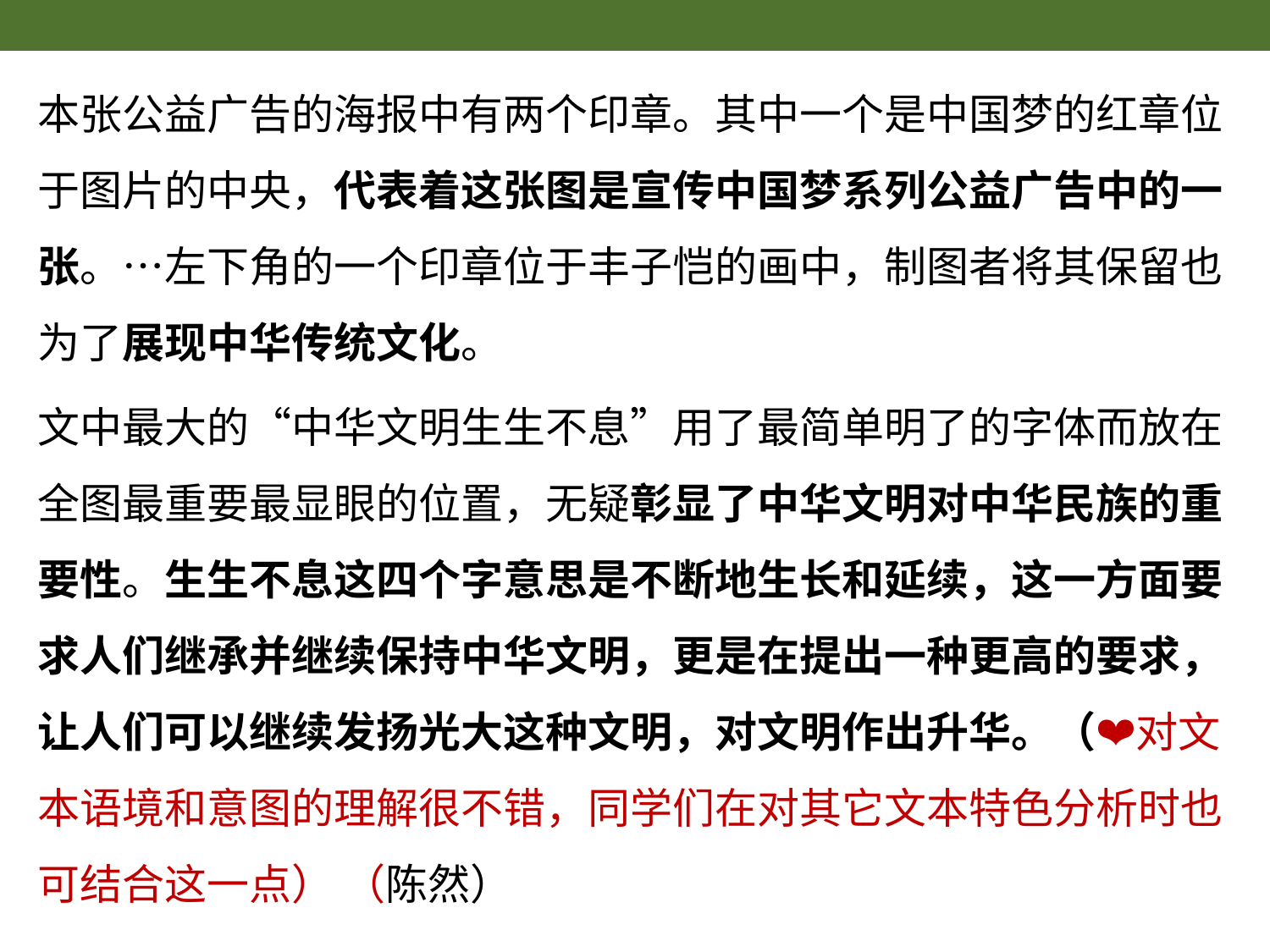

本张公益广告的海报中有两个印章。其中一个是中国梦的红章位于图片的中央，代表着这张图是宣传中国梦系列公益广告中的一张。…左下角的一个印章位于丰子恺的画中，制图者将其保留也为了展现中华传统文化。
文中最大的“中华文明生生不息”用了最简单明了的字体而放在全图最重要最显眼的位置，无疑彰显了中华文明对中华民族的重要性。生生不息这四个字意思是不断地生长和延续，这一方面要求人们继承并继续保持中华文明，更是在提出一种更高的要求，让人们可以继续发扬光大这种文明，对文明作出升华。（❤对文本语境和意图的理解很不错，同学们在对其它文本特色分析时也可结合这一点） （陈然）